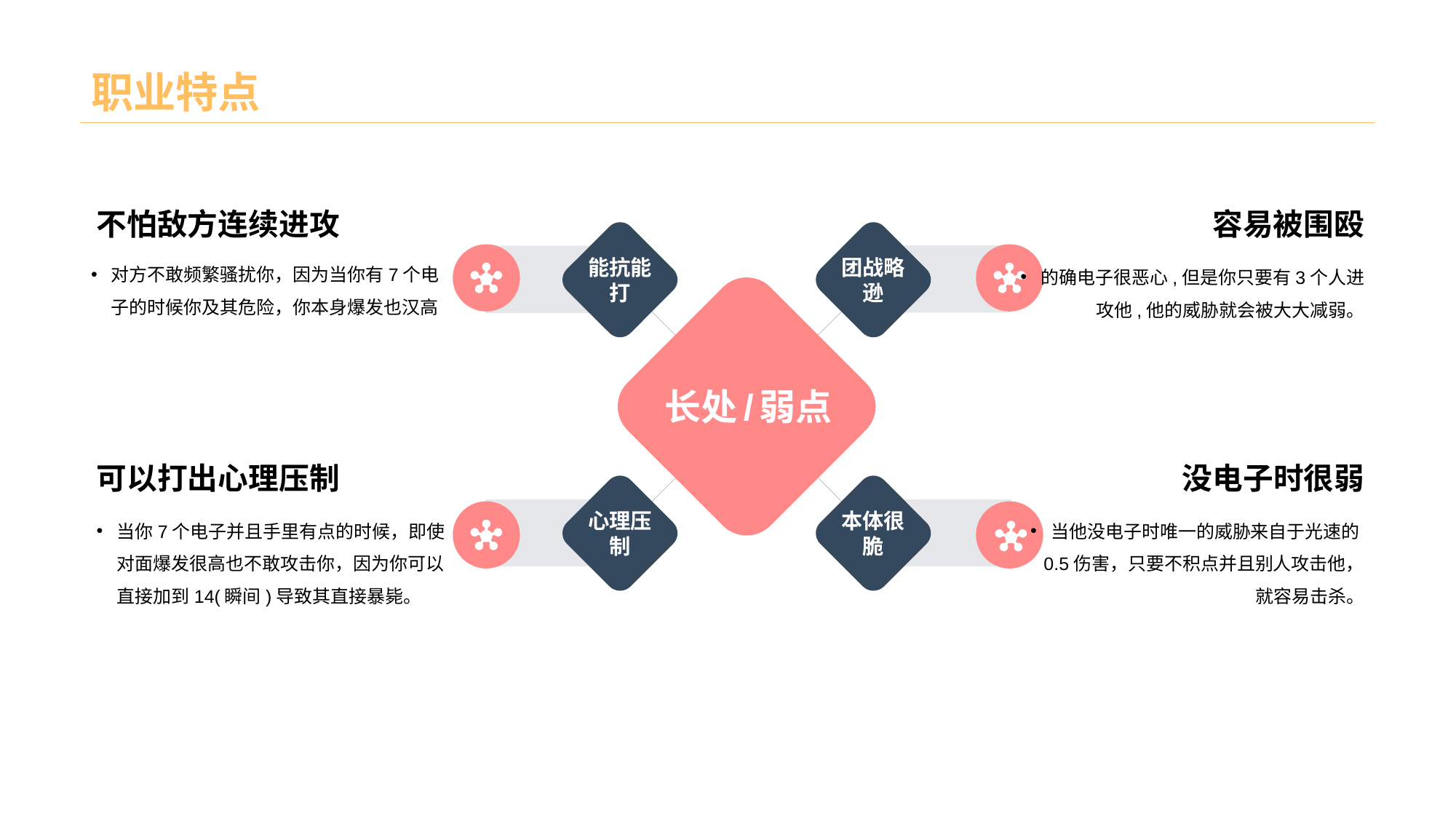

# 职业特点
不怕敌方连续进攻
容易被围殴

对方不敢频繁骚扰你，因为当你有7个电子的时候你及其危险，你本身爆发也汉高
的确电子很恶心,但是你只要有3个人进攻他,他的威胁就会被大大减弱。
能抗能打
团战略逊

长处/弱点
可以打出心理压制
没电子时很弱

当你7个电子并且手里有点的时候，即使对面爆发很高也不敢攻击你，因为你可以直接加到14(瞬间)导致其直接暴毙。
当他没电子时唯一的威胁来自于光速的0.5伤害，只要不积点并且别人攻击他，就容易击杀。
心理压制
本体很脆